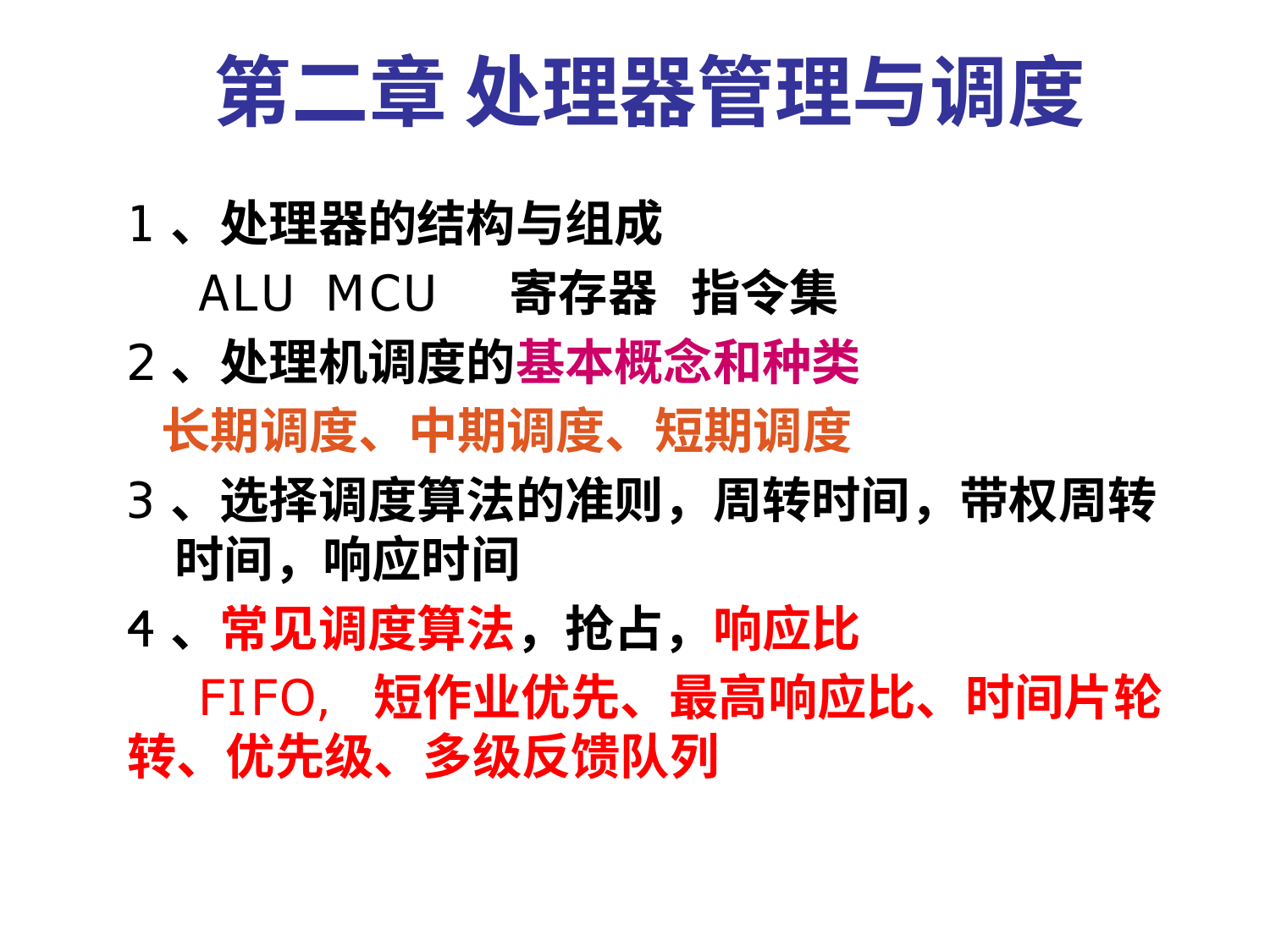

第二章 处理器管理与调度
1、处理器的结构与组成
     ALU  MCU    寄存器   指令集
2、处理机调度的基本概念和种类
  长期调度、中期调度、短期调度
3、选择调度算法的准则，周转时间，带权周转时间，响应时间
4、常见调度算法，抢占，响应比
     FIFO,  短作业优先、最高响应比、时间片轮转、优先级、多级反馈队列